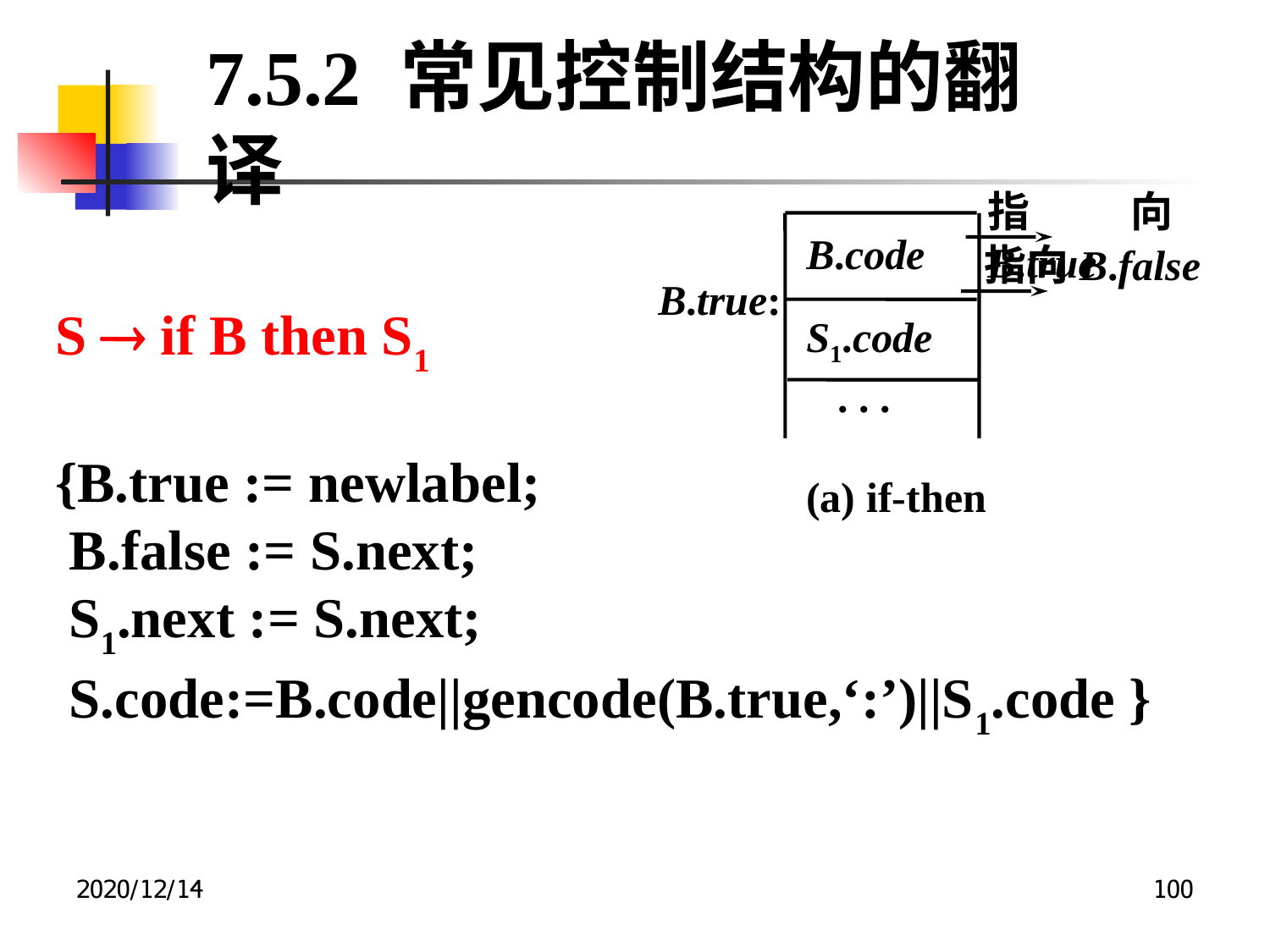

7.5.2 常见控制结构的翻译

S → if B then S1

{B.true := newlabel;
 B.false := S.next;
 S1.next := S.next;
 S.code:=B.code||gencode(B.true,‘:’)||S1.code }
指向B.true

B.code
指向B.false

B.true:

S1.code
. . .

(a) if-then
2020/12/14
100